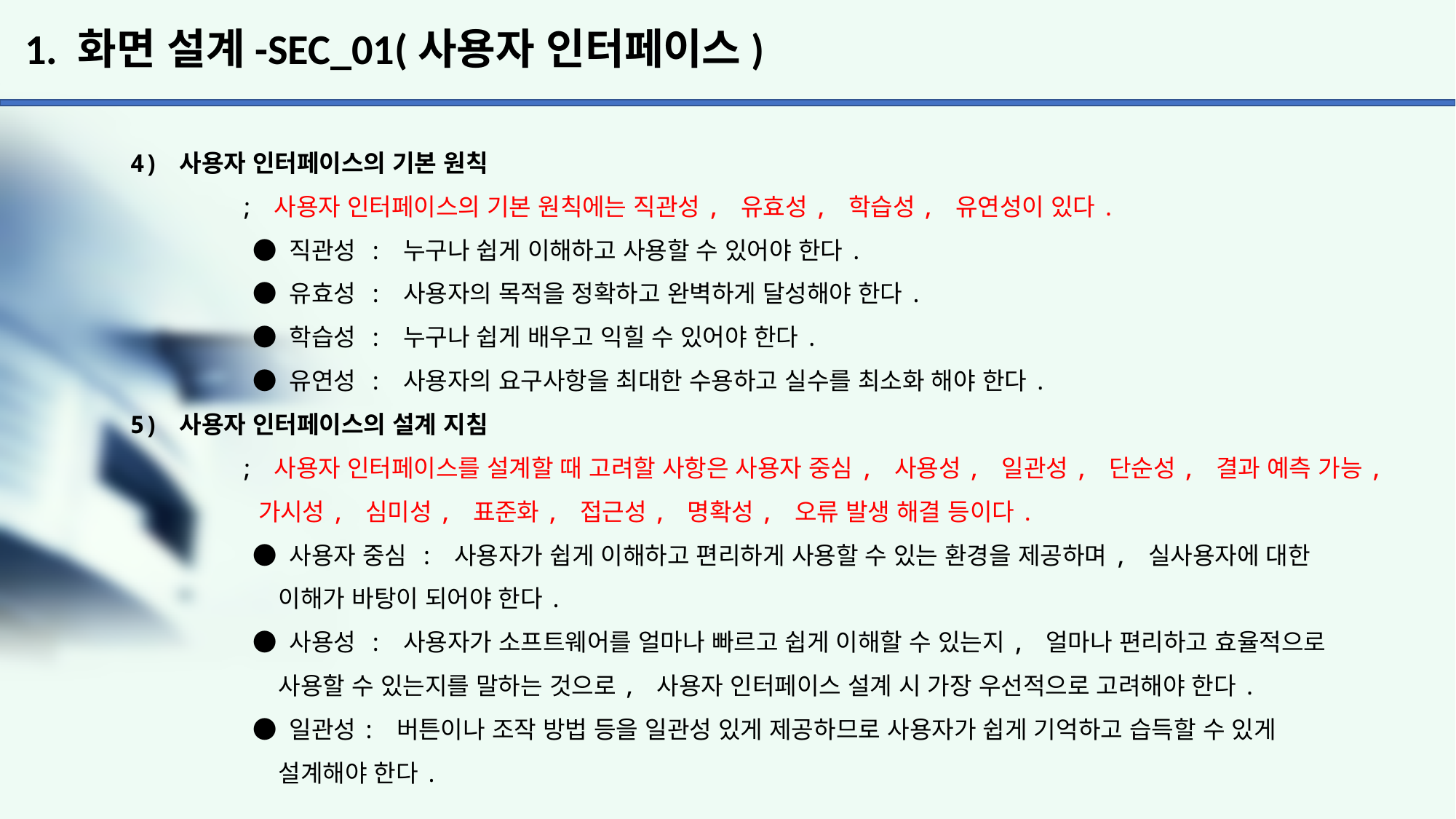

# 1. 화면 설계-SEC_01(사용자 인터페이스)
4) 사용자 인터페이스의 기본 원칙
	; 사용자 인터페이스의 기본 원칙에는 직관성, 유효성, 학습성, 유연성이 있다.
	  ● 직관성 : 누구나 쉽게 이해하고 사용할 수 있어야 한다.
	  ● 유효성 : 사용자의 목적을 정확하고 완벽하게 달성해야 한다.
	  ● 학습성 : 누구나 쉽게 배우고 익힐 수 있어야 한다.
	  ● 유연성 : 사용자의 요구사항을 최대한 수용하고 실수를 최소화 해야 한다.
5) 사용자 인터페이스의 설계 지침
	; 사용자 인터페이스를 설계할 때 고려할 사항은 사용자 중심, 사용성, 일관성, 단순성, 결과 예측 가능,
	  가시성, 심미성, 표준화, 접근성, 명확성, 오류 발생 해결 등이다.
	  ● 사용자 중심 : 사용자가 쉽게 이해하고 편리하게 사용할 수 있는 환경을 제공하며, 실사용자에 대한
	     이해가 바탕이 되어야 한다.
	  ● 사용성 : 사용자가 소프트웨어를 얼마나 빠르고 쉽게 이해할 수 있는지, 얼마나 편리하고 효율적으로
	     사용할 수 있는지를 말하는 것으로, 사용자 인터페이스 설계 시 가장 우선적으로 고려해야 한다.
	  ● 일관성: 버튼이나 조작 방법 등을 일관성 있게 제공하므로 사용자가 쉽게 기억하고 습득할 수 있게
	     설계해야 한다.